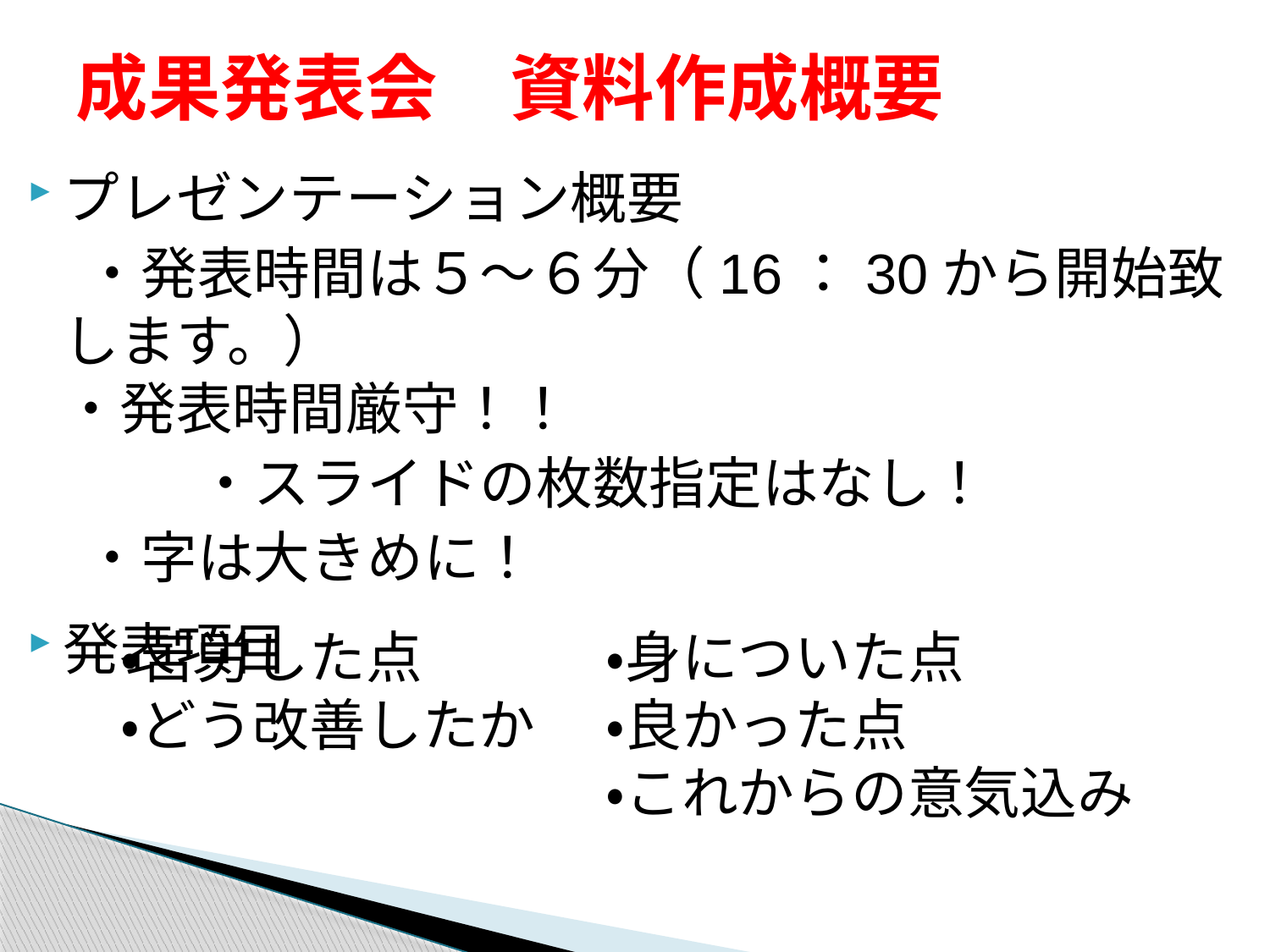

# 成果発表会　資料作成概要
プレゼンテーション概要
　・発表時間は５～６分（16：30から開始致します。）
・発表時間厳守！！
　　　・スライドの枚数指定はなし！
　・字は大きめに！
発表項目
・苦労した点
・どう改善したか
・身についた点
・良かった点
・これからの意気込み